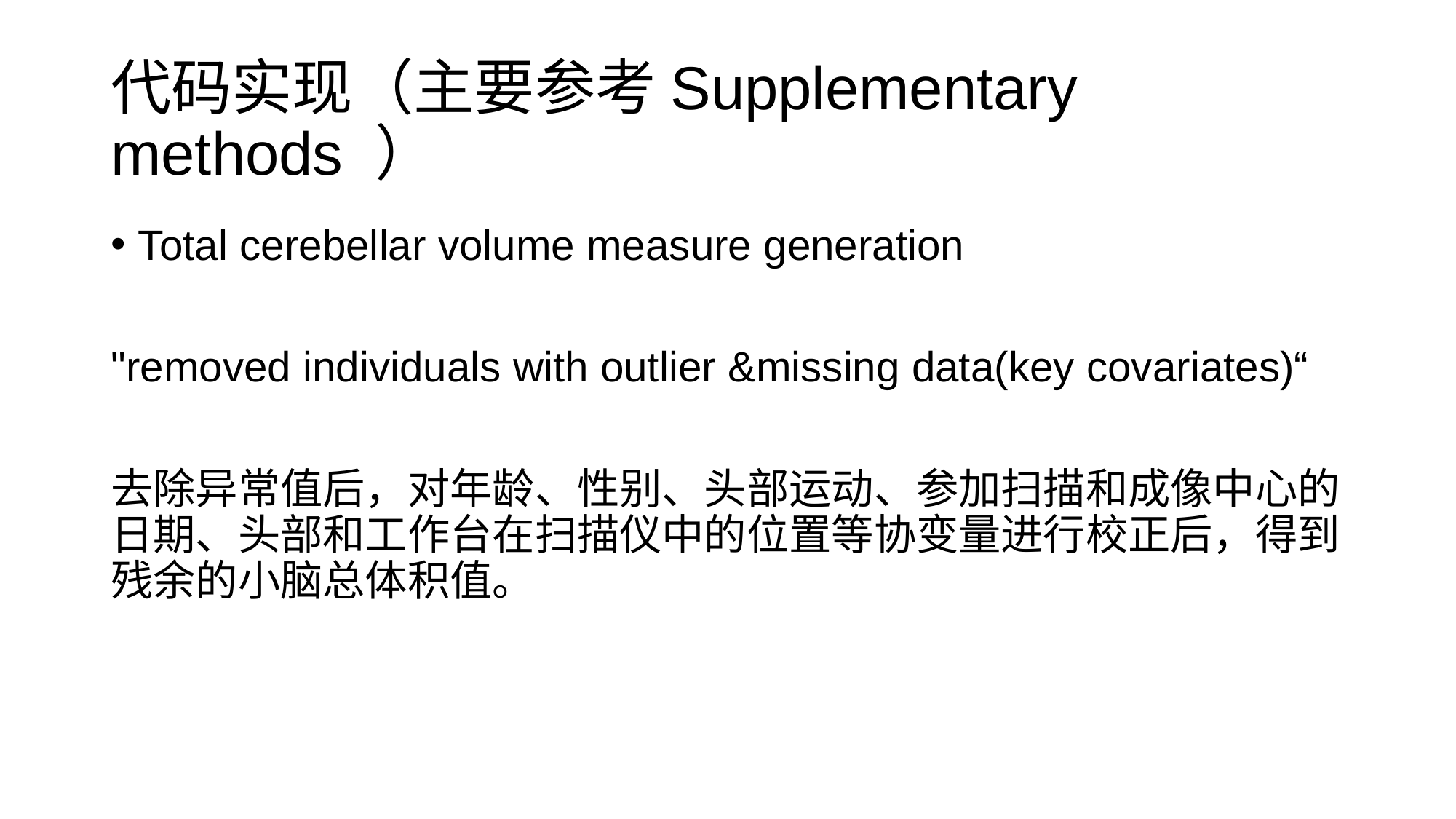

# 代码实现（主要参考Supplementary methods ）
Total cerebellar volume measure generation

"removed individuals with outlier &missing data(key covariates)“

去除异常值后，对年龄、性别、头部运动、参加扫描和成像中心的日期、头部和工作台在扫描仪中的位置等协变量进行校正后，得到残余的小脑总体积值。